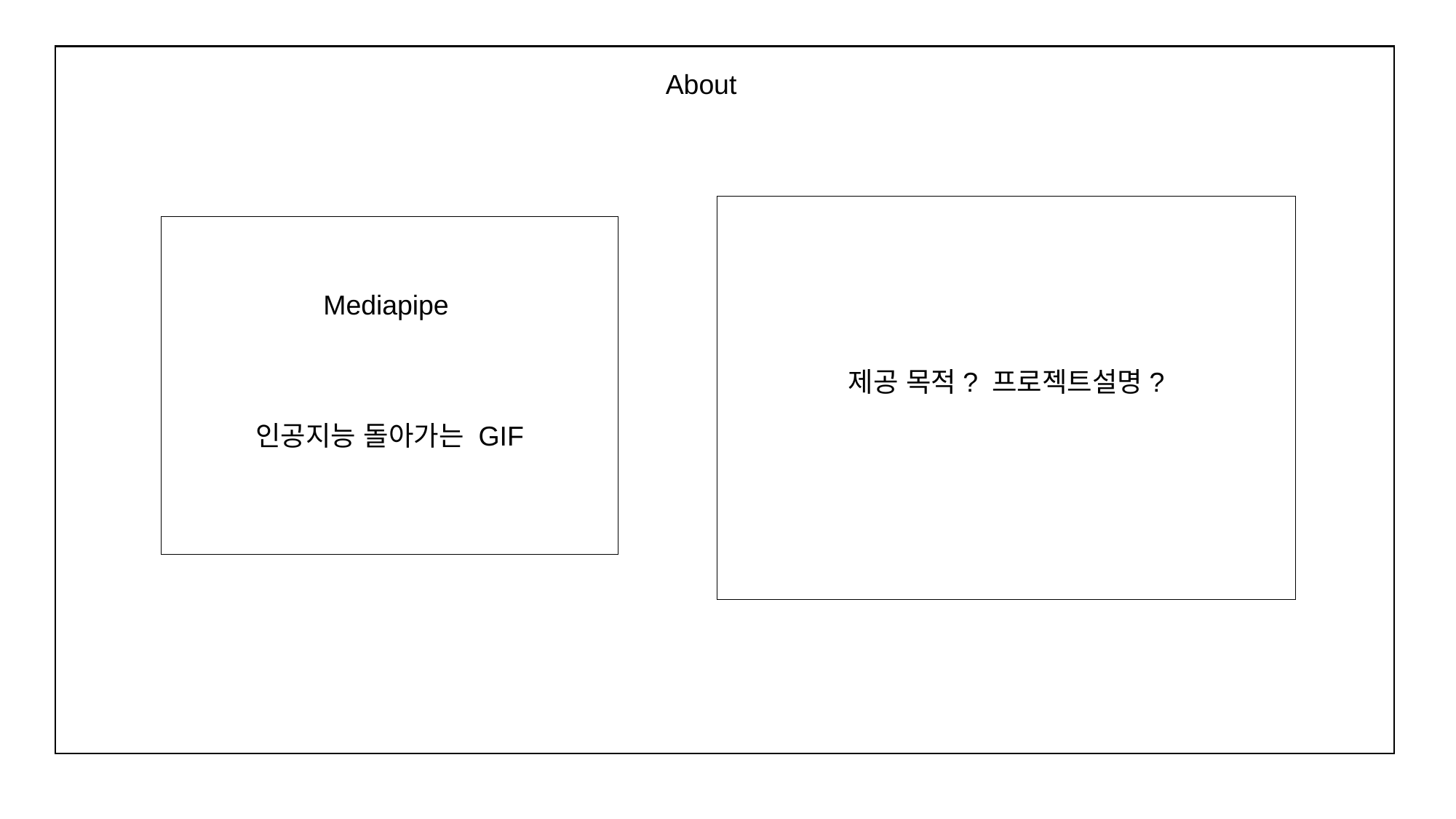

About

제공 목적? 프로젝트설명?

Mediapipe

인공지능 돌아가는 GIF